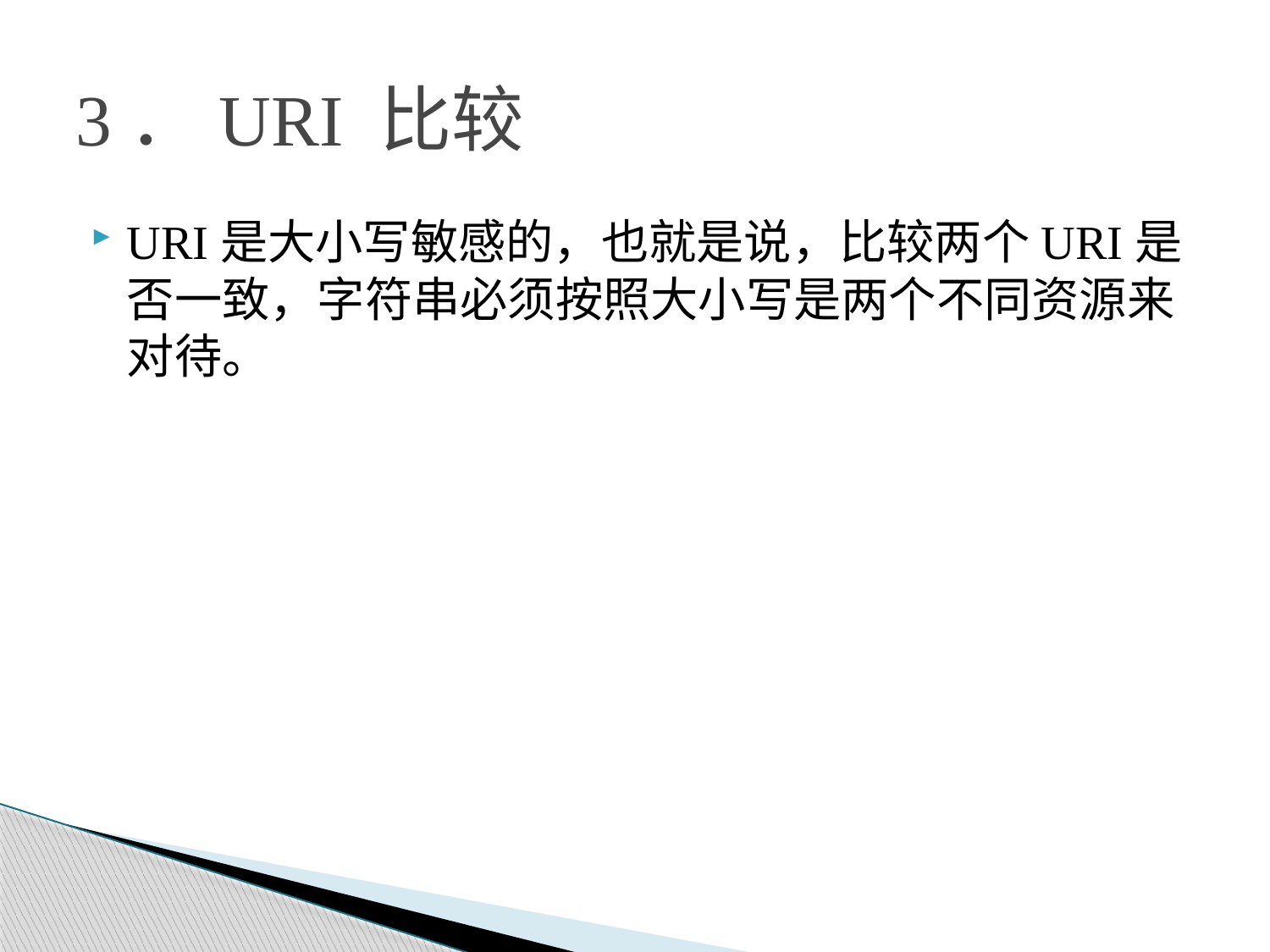

# 3．URI 比较
URI是大小写敏感的，也就是说，比较两个URI是否一致，字符串必须按照大小写是两个不同资源来对待。